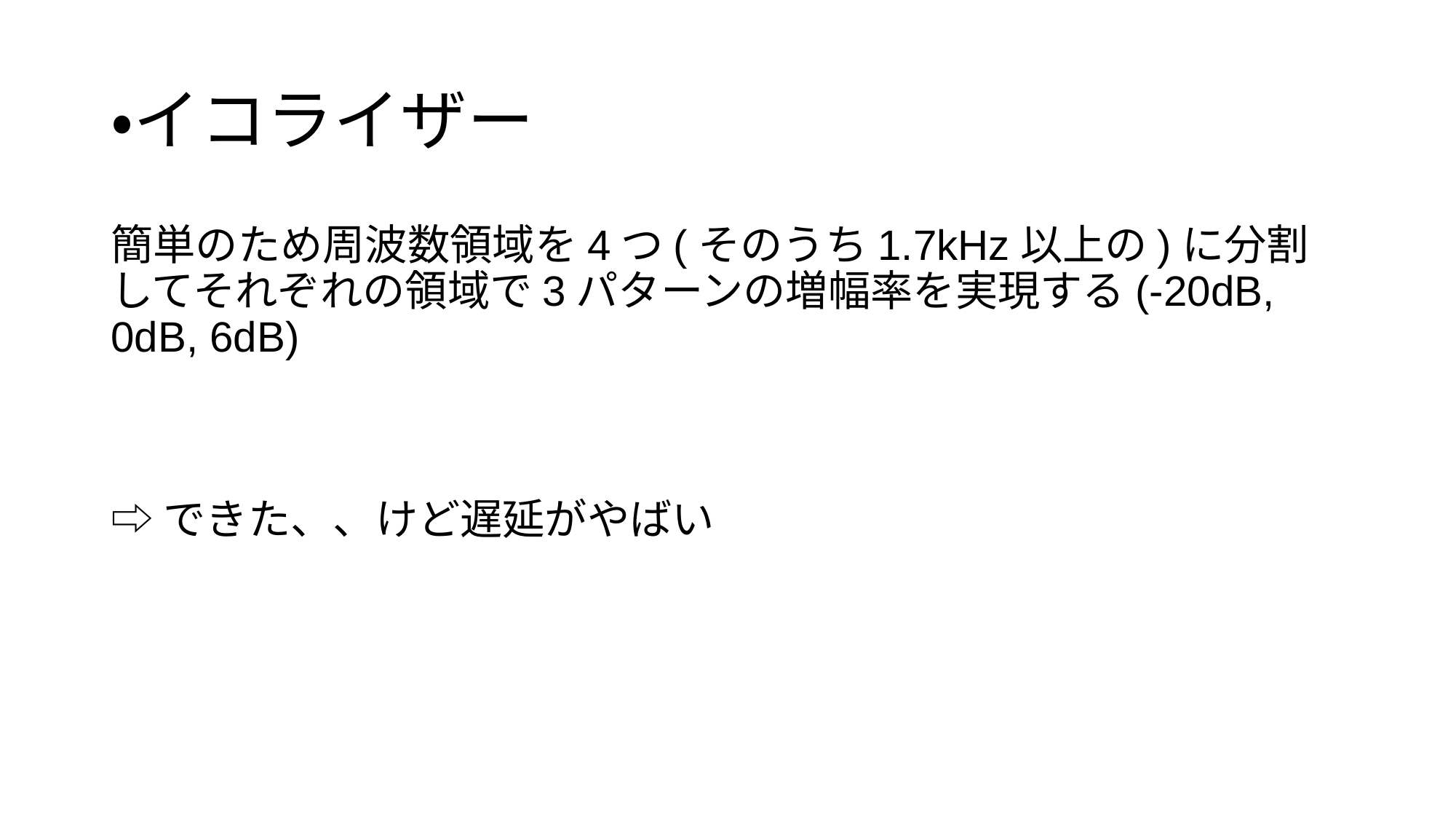

# ・イコライザー
簡単のため周波数領域を4つ(そのうち1.7kHz以上の)に分割してそれぞれの領域で3パターンの増幅率を実現する(-20dB, 0dB, 6dB)

⇨できた、、けど遅延がやばい